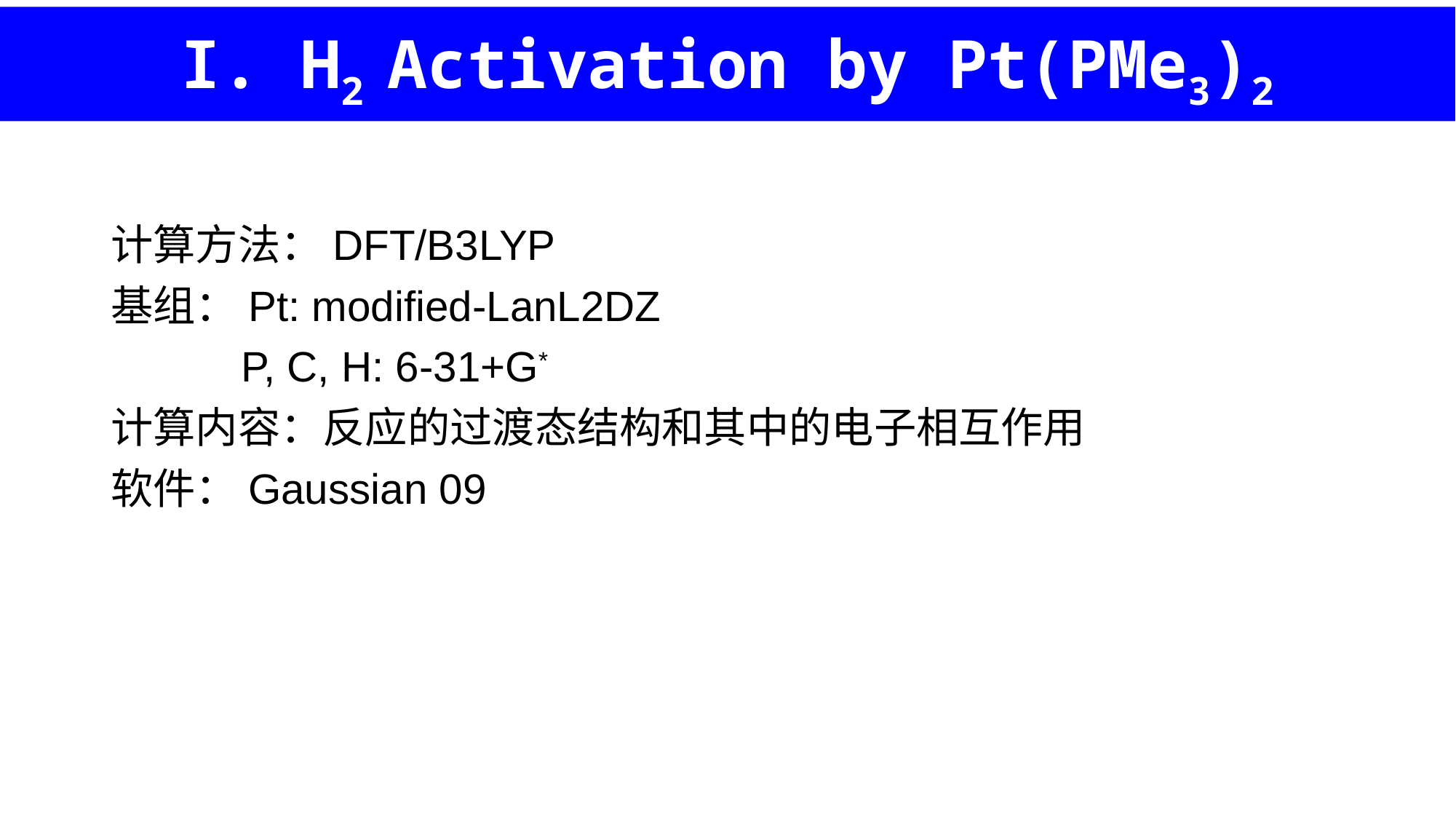

# I. H2 Activation by Pt(PMe3)2
计算方法：DFT/B3LYP
基组：Pt: modified-LanL2DZ
           P, C, H: 6-31+G*
计算内容：反应的过渡态结构和其中的电子相互作用
软件：Gaussian 09